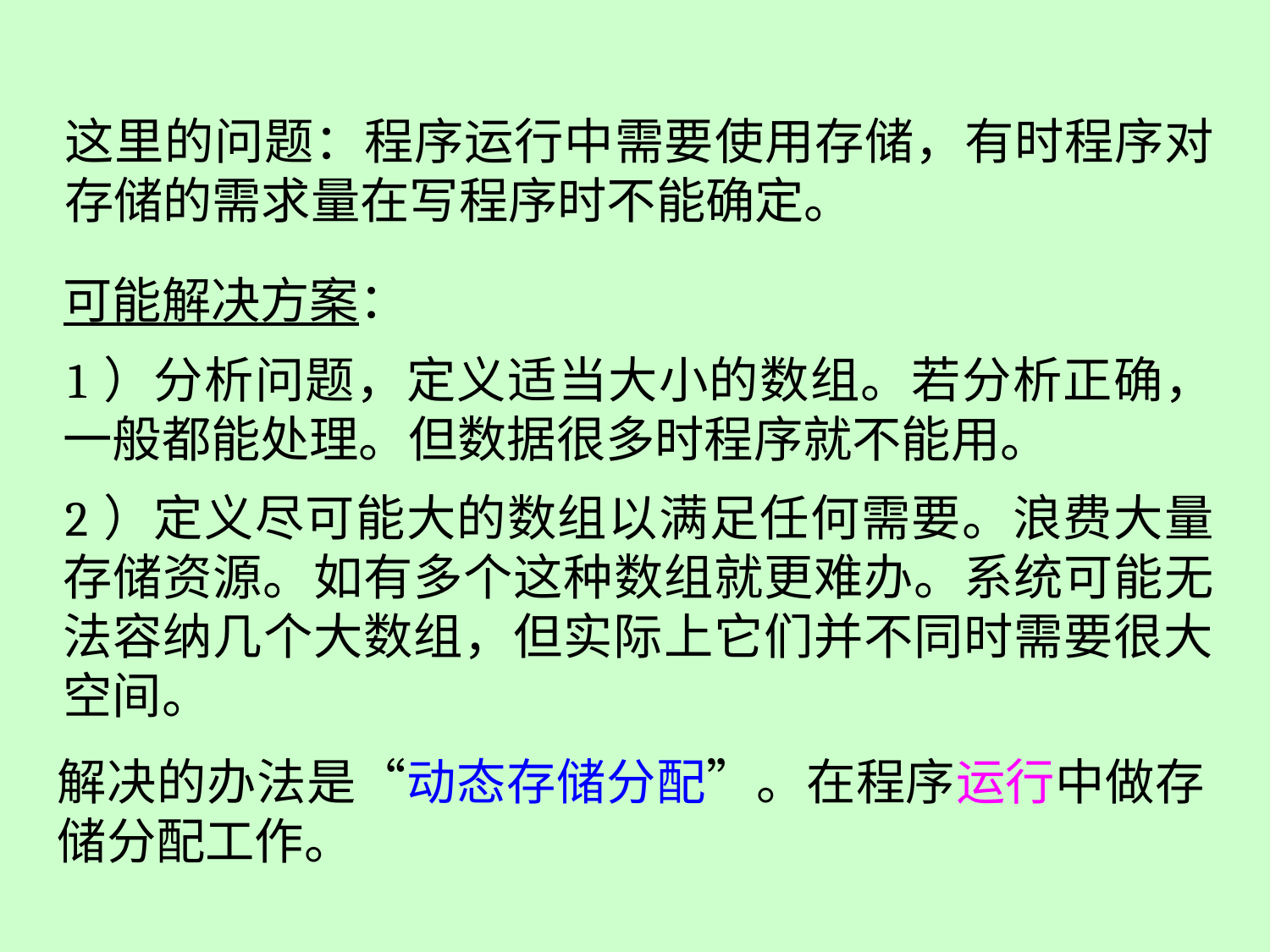

这里的问题：程序运行中需要使用存储，有时程序对存储的需求量在写程序时不能确定。
可能解决方案：
1）分析问题，定义适当大小的数组。若分析正确，一般都能处理。但数据很多时程序就不能用。
2）定义尽可能大的数组以满足任何需要。浪费大量存储资源。如有多个这种数组就更难办。系统可能无法容纳几个大数组，但实际上它们并不同时需要很大空间。
解决的办法是“动态存储分配”。在程序运行中做存储分配工作。